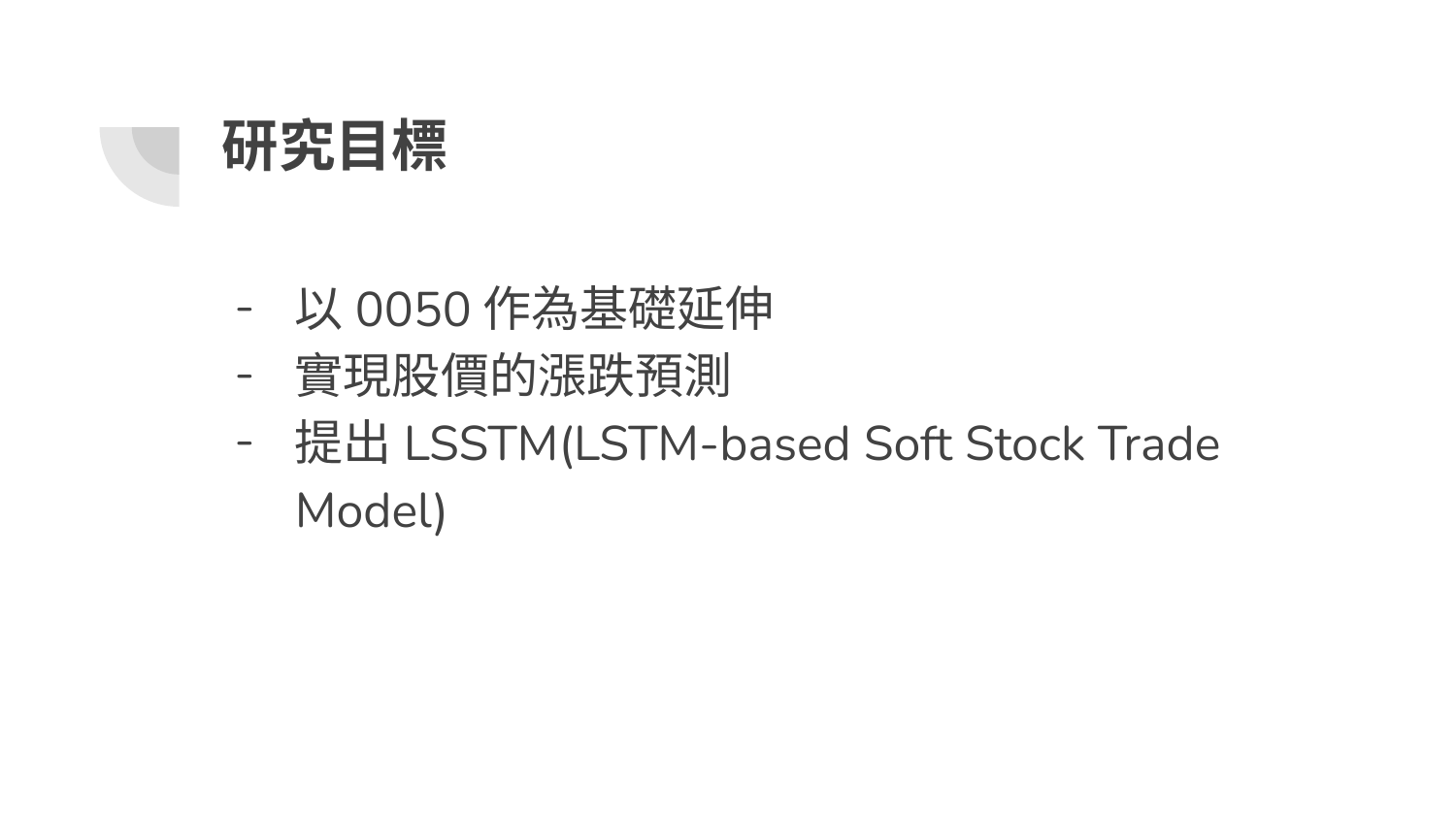

# 研究目標
以0050作為基礎延伸
實現股價的漲跌預測
提出LSSTM(LSTM-based Soft Stock Trade Model)